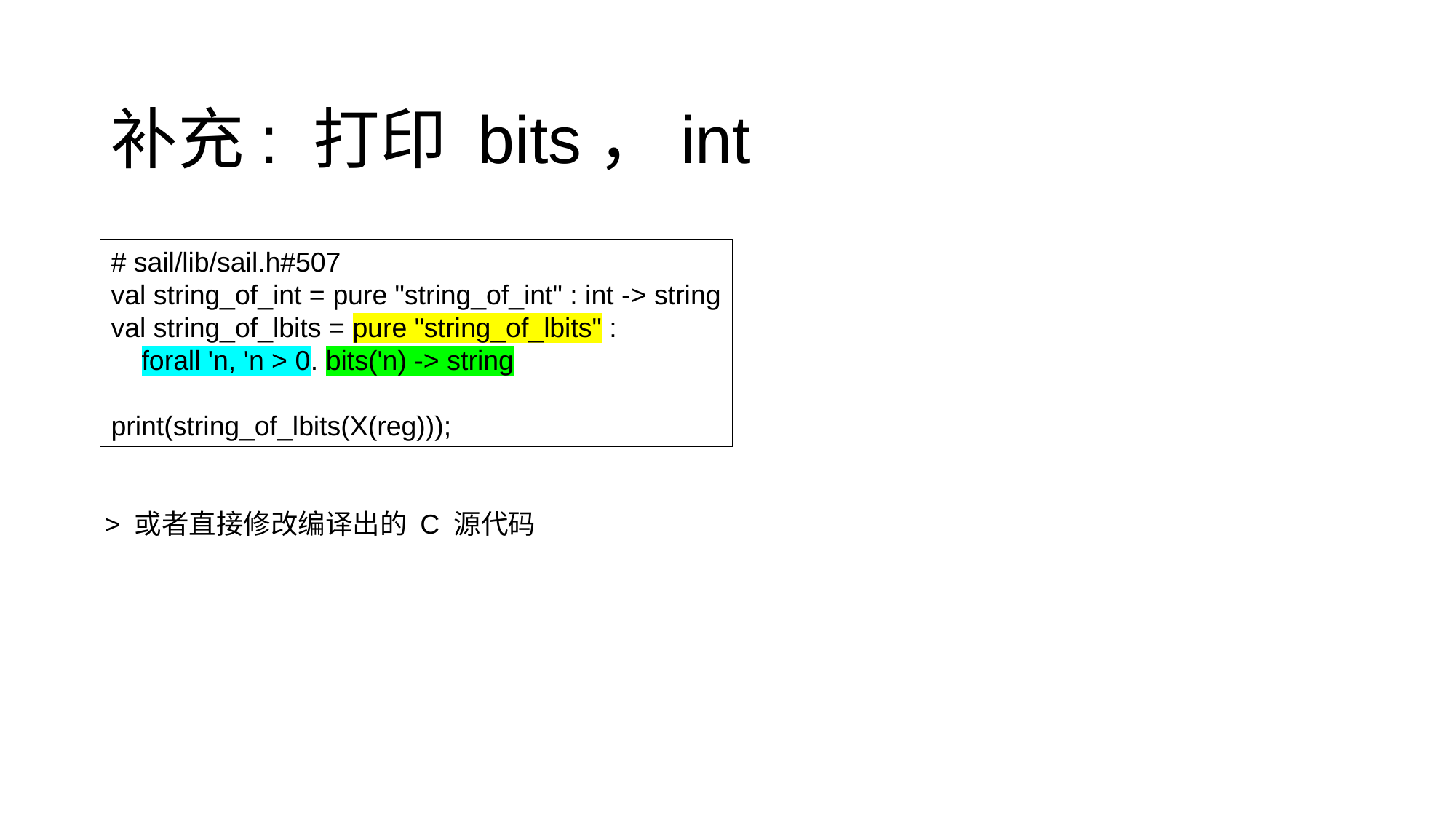

# 补充: 打印 bits，int
# sail/lib/sail.h#507
val string_of_int = pure "string_of_int" : int -> string
val string_of_lbits = pure "string_of_lbits" :
    forall 'n, 'n > 0. bits('n) -> string

print(string_of_lbits(X(reg)));
> 或者直接修改编译出的 C 源代码